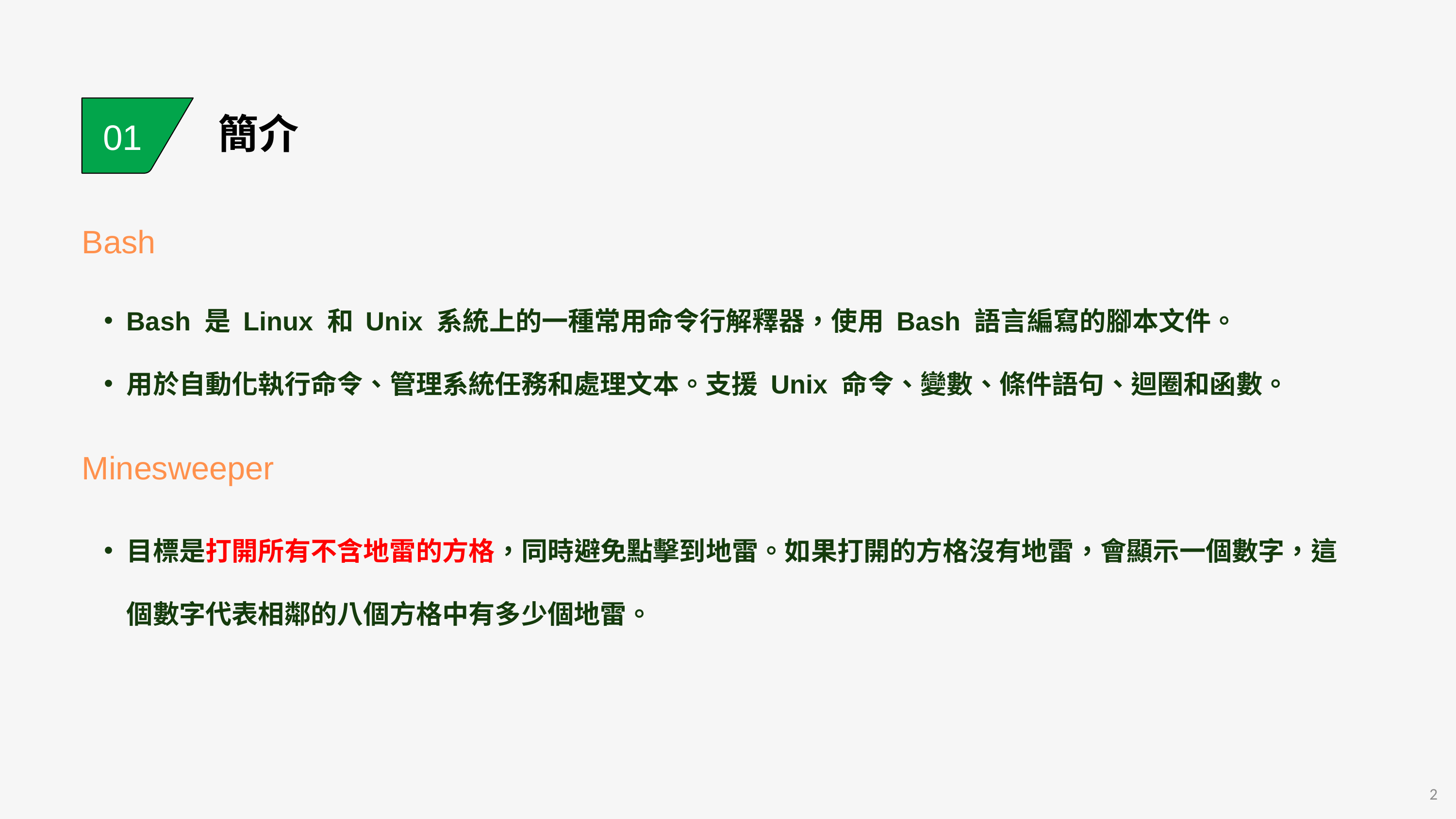

簡介
01
Bash
Bash 是 Linux 和 Unix 系統上的一種常用命令行解釋器，使用 Bash 語言編寫的腳本文件。
用於自動化執行命令、管理系統任務和處理文本。支援 Unix 命令、變數、條件語句、迴圈和函數。
Minesweeper
目標是打開所有不含地雷的方格，同時避免點擊到地雷。如果打開的方格沒有地雷，會顯示一個數字，這個數字代表相鄰的八個方格中有多少個地雷。
2